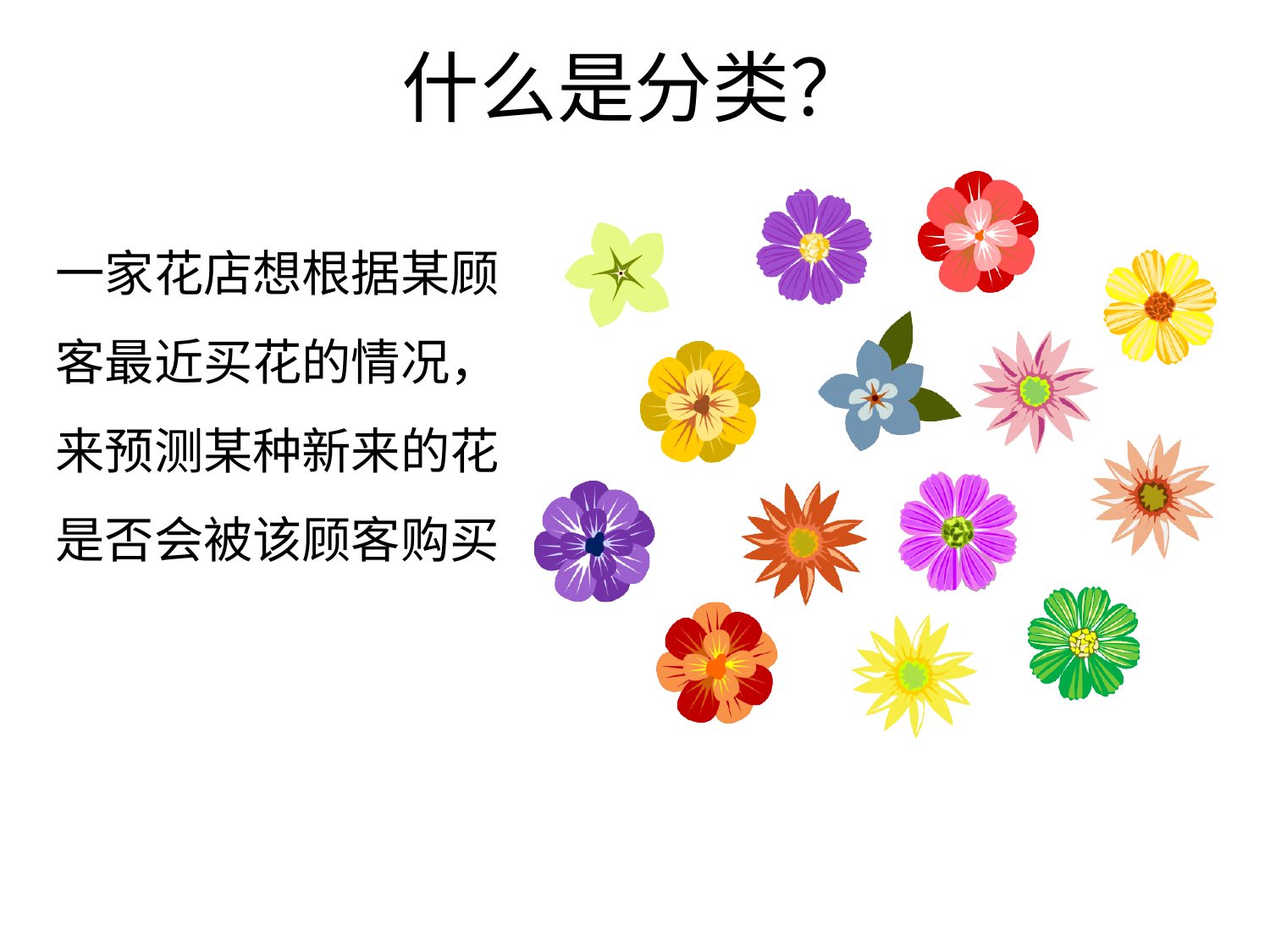

# 什么是分类？

一家花店想根据某顾客最近买花的情况，来预测某种新来的花是否会被该顾客购买